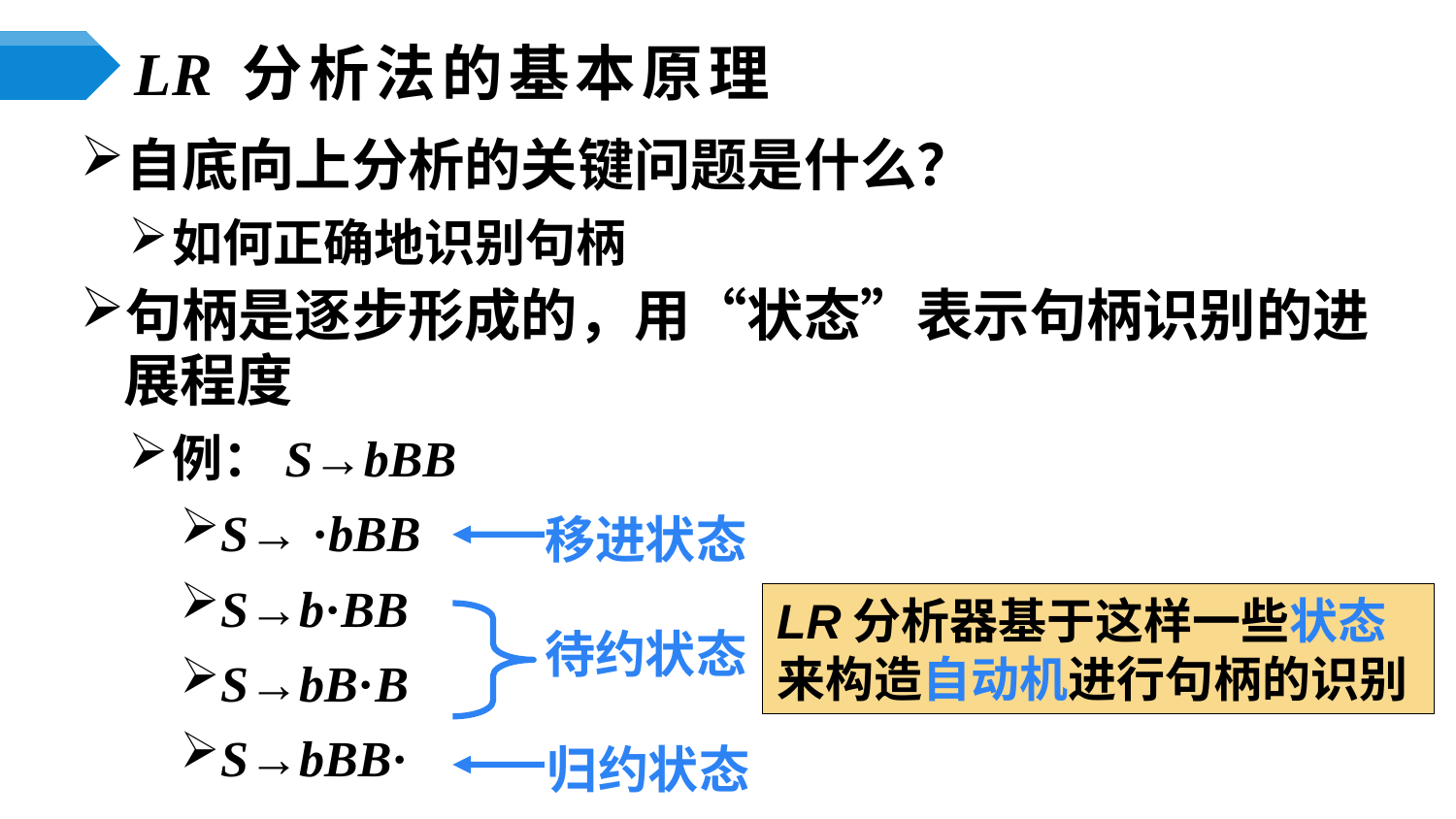

# LR 分析法的基本原理
自底向上分析的关键问题是什么？
如何正确地识别句柄
句柄是逐步形成的，用“状态”表示句柄识别的进展程度
例：S→bBB
S→ ·bBB
S→b·BB
S→bB·B
S→bBB·
移进状态

LR分析器基于这样一些状态来构造自动机进行句柄的识别

待约状态
归约状态